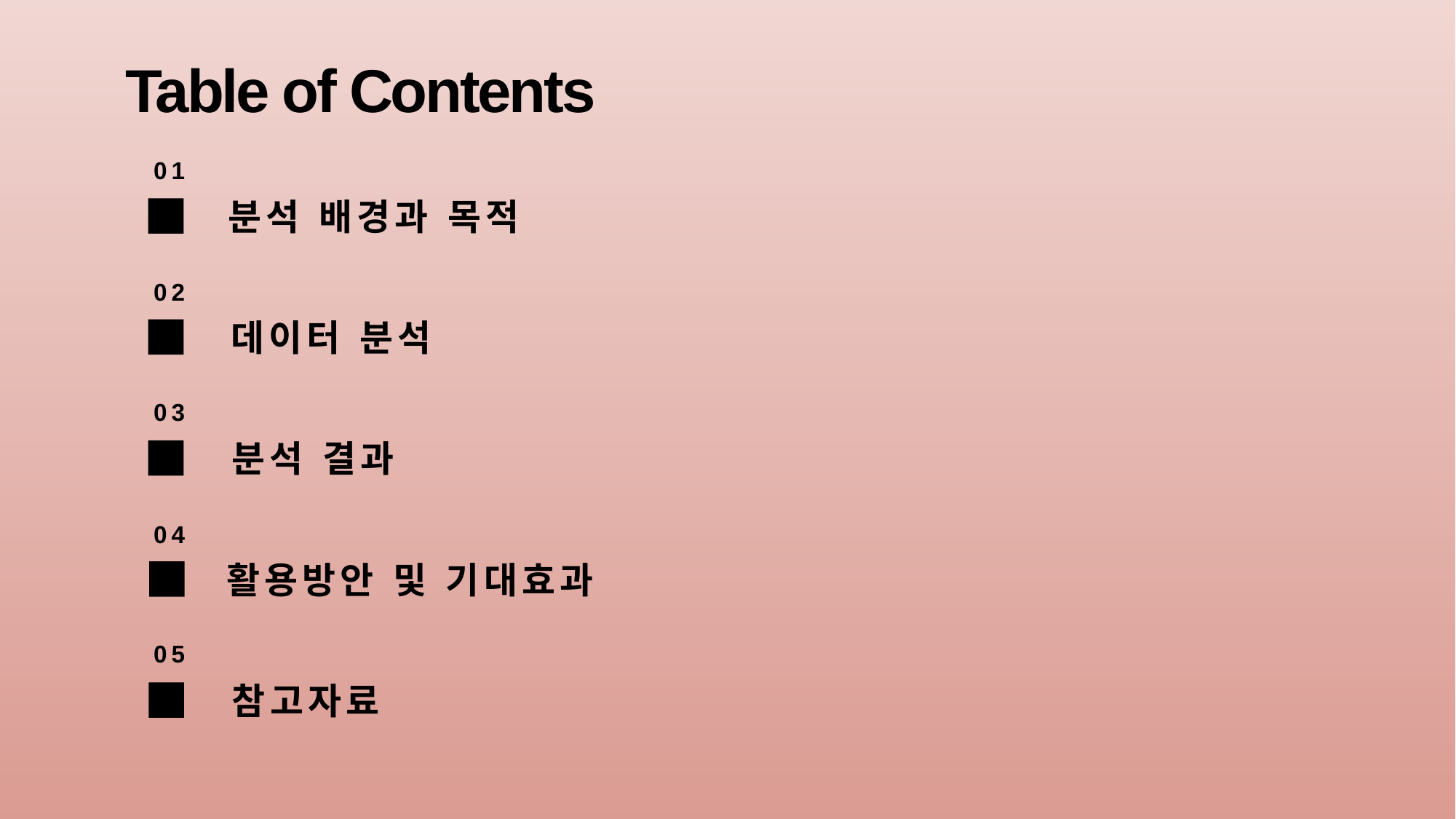

Table of Contents
01
분석 배경과 목적

02
데이터 분석

03
분석 결과

04
활용방안 및 기대효과

05
참고자료